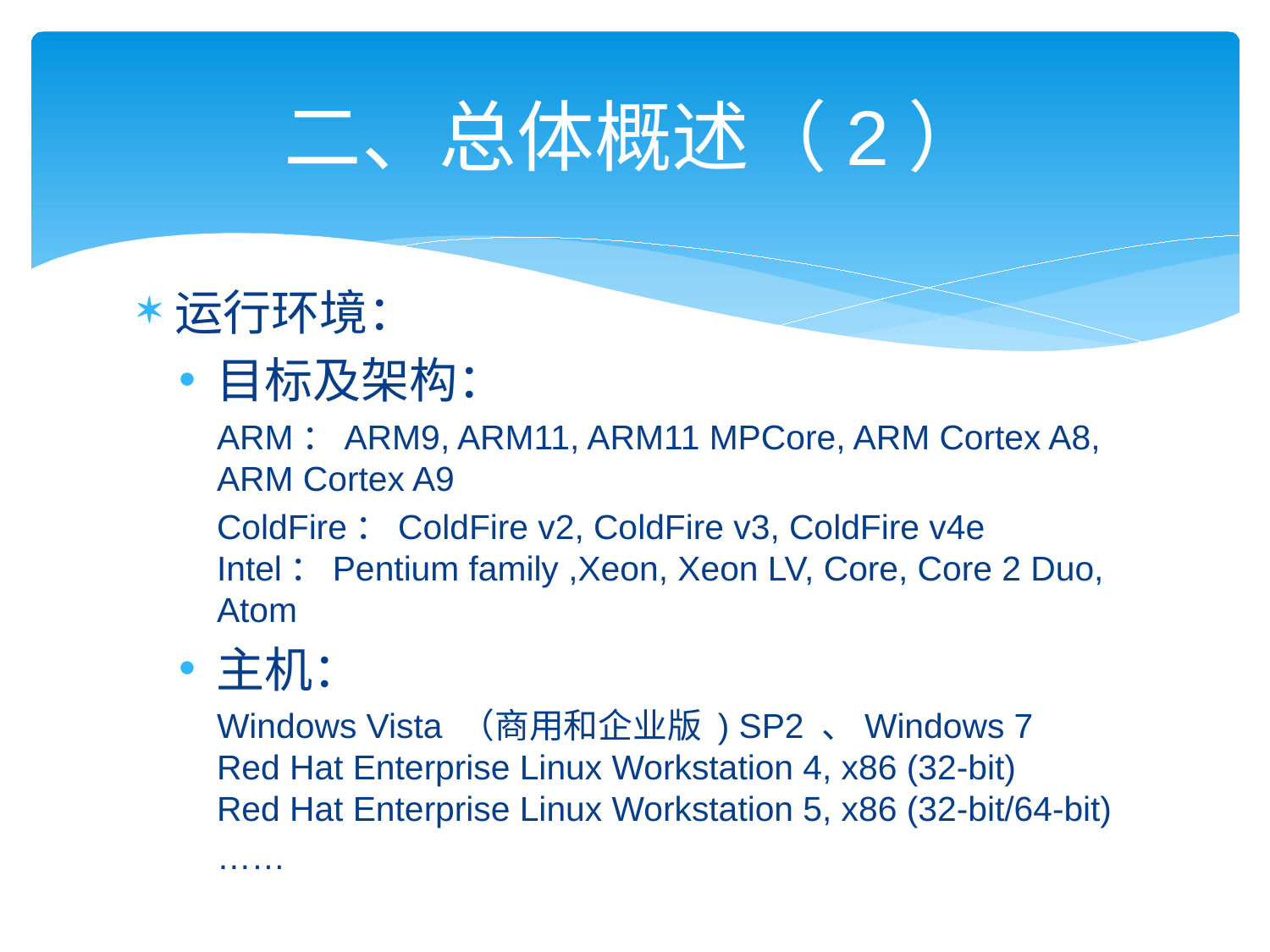

# 二、总体概述（2）
运行环境：
目标及架构：
ARM：ARM9, ARM11, ARM11 MPCore, ARM Cortex A8, ARM Cortex A9
ColdFire：ColdFire v2, ColdFire v3, ColdFire v4e
Intel：Pentium family ,Xeon, Xeon LV, Core, Core 2 Duo, Atom
主机：
Windows Vista （商用和企业版 ) SP2 、Windows 7
Red Hat Enterprise Linux Workstation 4, x86 (32-bit)
Red Hat Enterprise Linux Workstation 5, x86 (32-bit/64-bit)
……